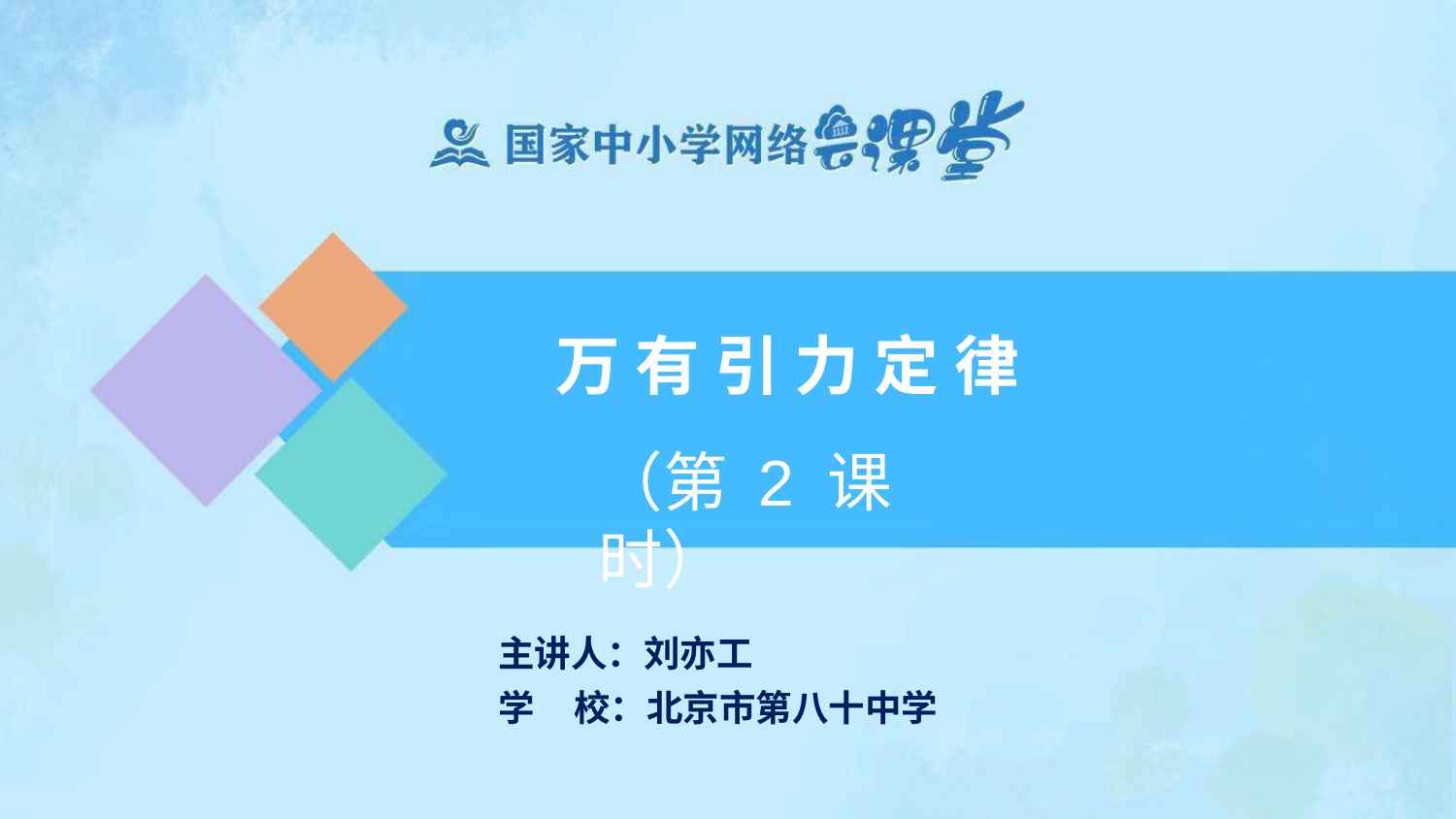

# 万 有 引 力 定 律
（第 2 课时）
主讲人：刘亦工
学	校：北京市第八十中学